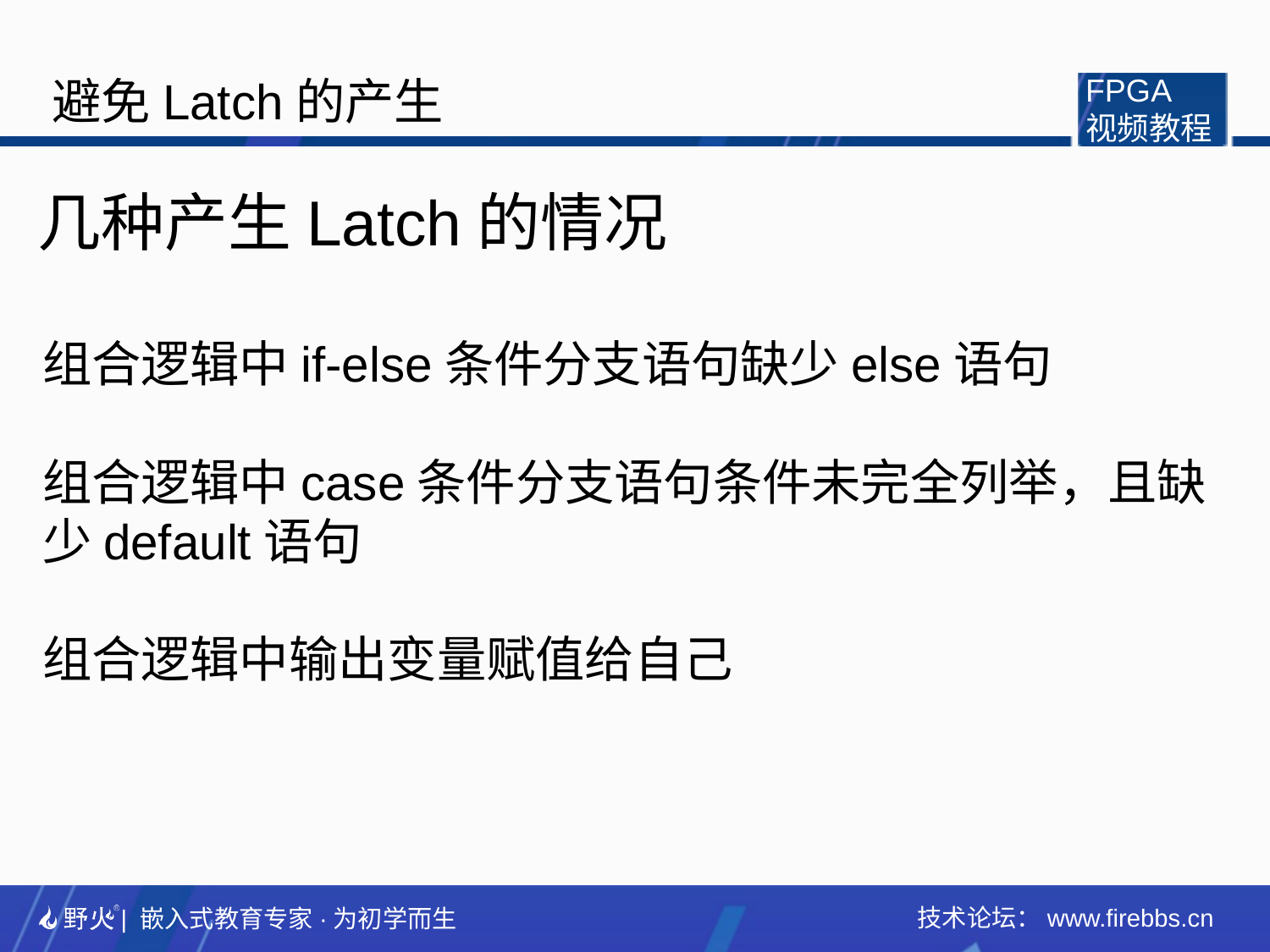

避免Latch的产生
FPGA
视频教程
几种产生Latch的情况
组合逻辑中if-else条件分支语句缺少else语句

组合逻辑中case条件分支语句条件未完全列举，且缺少default语句

组合逻辑中输出变量赋值给自己